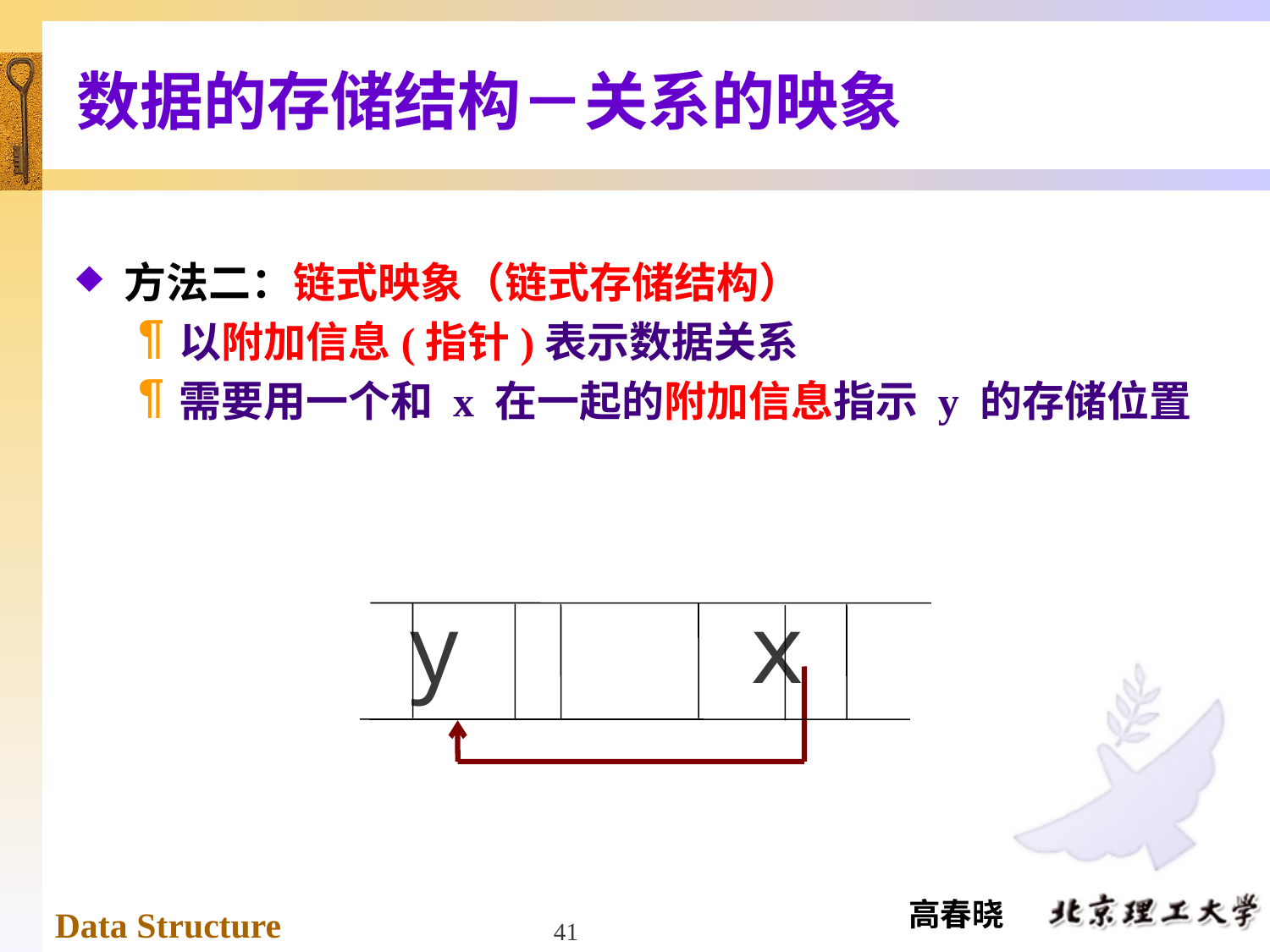

# 数据的存储结构－关系的映象

方法二：链式映象（链式存储结构）
以附加信息(指针)表示数据关系
需要用一个和 x 在一起的附加信息指示 y 的存储位置

y     x

41